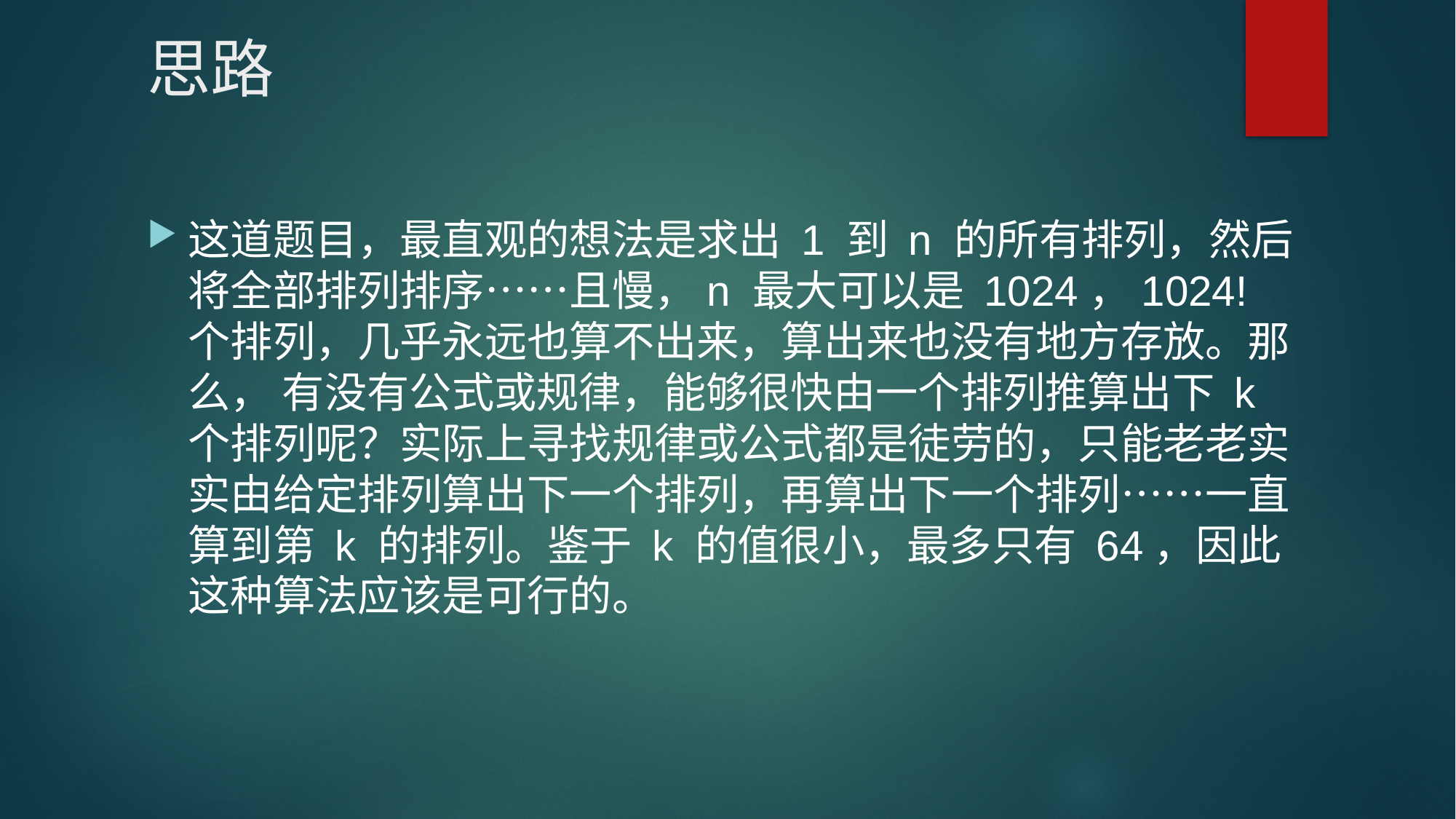

# 思路
这道题目，最直观的想法是求出 1 到 n 的所有排列，然后将全部排列排序……且慢，n 最大可以是 1024，1024! 个排列，几乎永远也算不出来，算出来也没有地方存放。那么， 有没有公式或规律，能够很快由一个排列推算出下 k 个排列呢？实际上寻找规律或公式都是徒劳的，只能老老实实由给定排列算出下一个排列，再算出下一个排列……一直算到第 k 的排列。鉴于 k 的值很小，最多只有 64，因此这种算法应该是可行的。